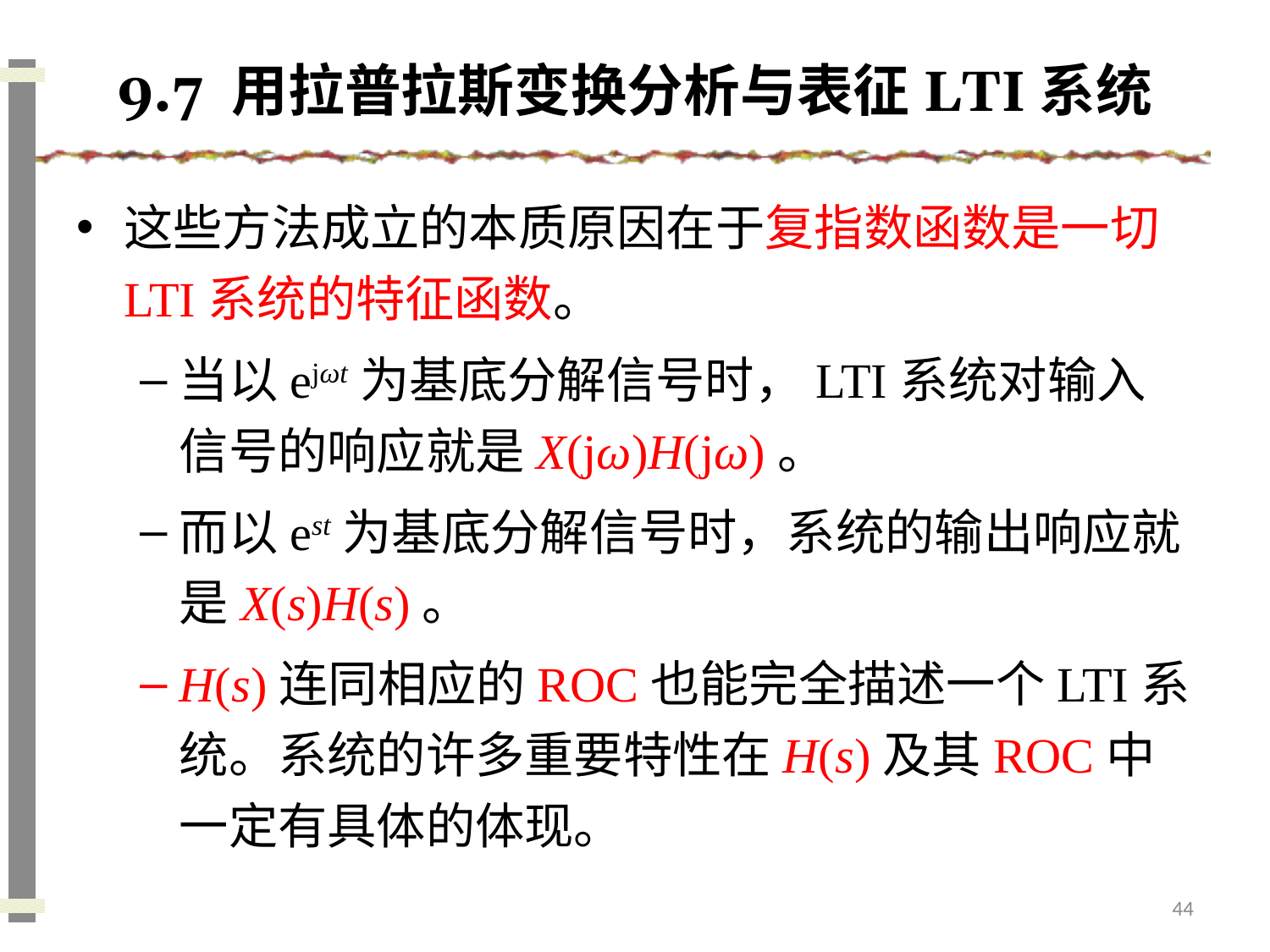

# 9.7 用拉普拉斯变换分析与表征LTI系统
这些方法成立的本质原因在于复指数函数是一切LTI系统的特征函数。
当以ejωt为基底分解信号时，LTI系统对输入信号的响应就是X(jω)H(jω)。
而以est为基底分解信号时，系统的输出响应就是X(s)H(s)。
H(s)连同相应的ROC也能完全描述一个LTI系统。系统的许多重要特性在H(s)及其ROC中一定有具体的体现。
44